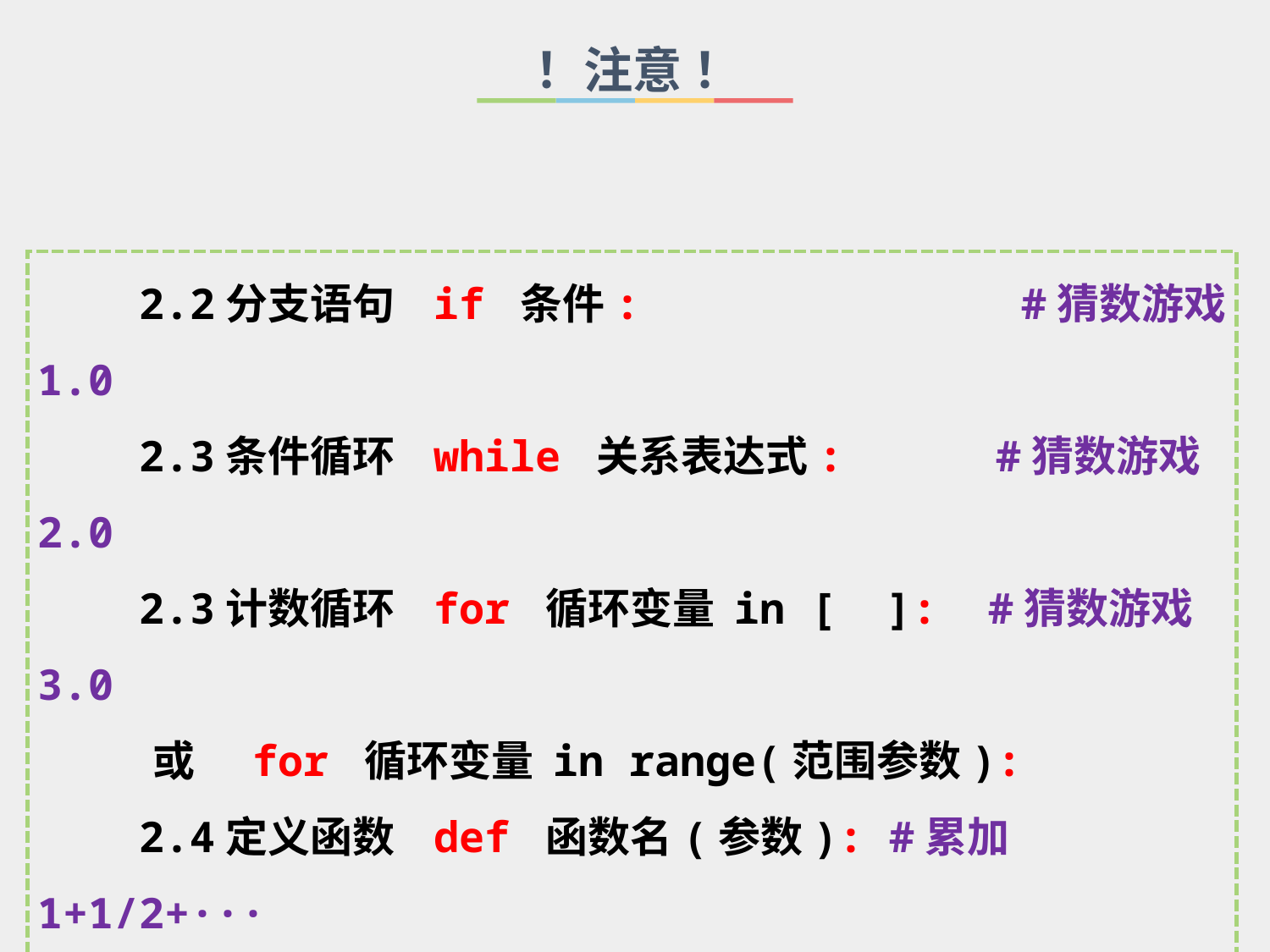

！注意 ！

    2.2分支语句   if 条件:               #猜数游戏1.0
    2.3条件循环   while 关系表达式:      #猜数游戏2.0
    2.3计数循环   for 循环变量 in [  ]:  #猜数游戏3.0
           或     for 循环变量 in range(范围参数):
    2.4定义函数   def 函数名(参数): #累加1+1/2+···
！！！其下语句块均需对关键词进行缩进